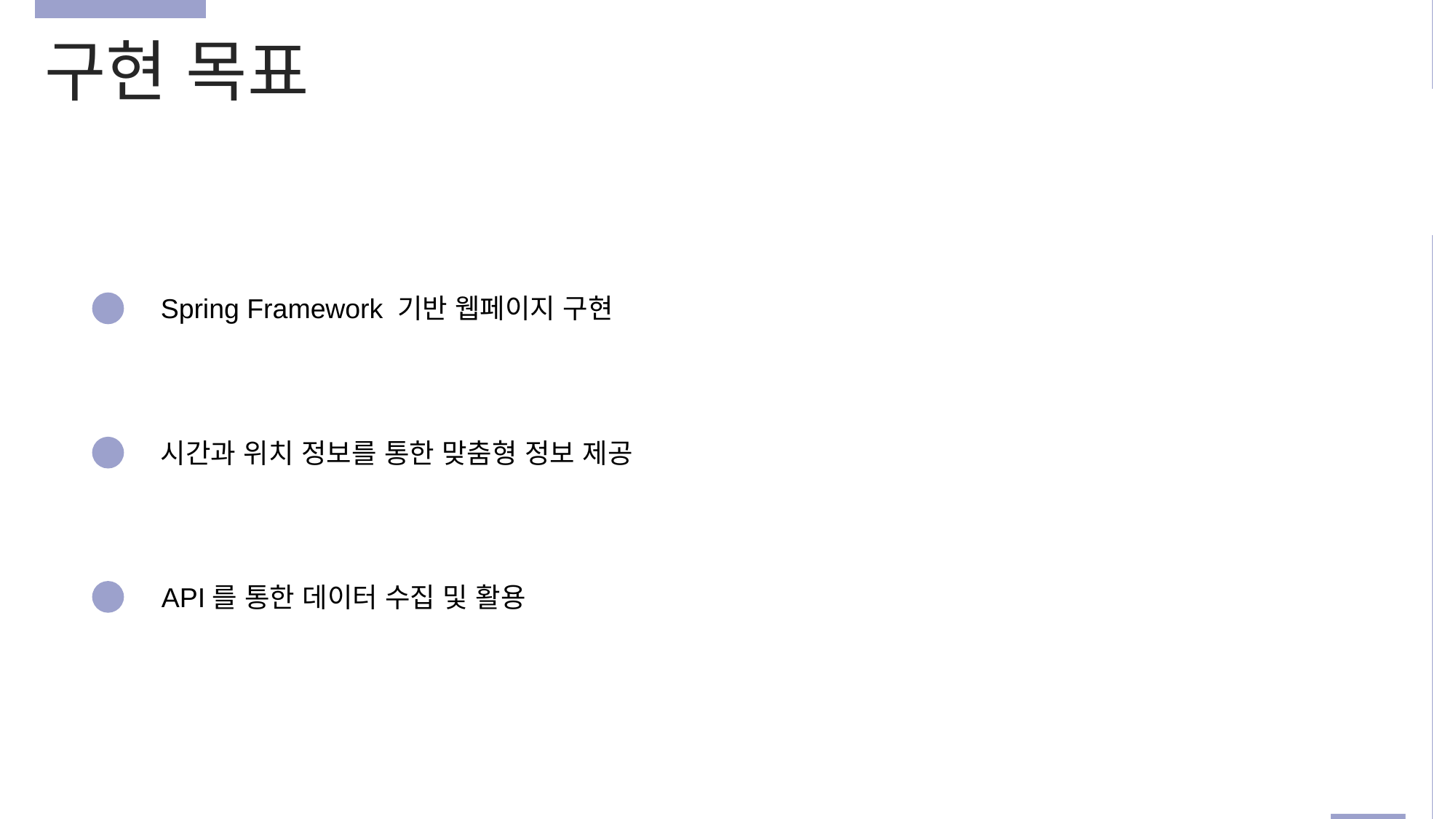

구현 목표
Spring Framework 기반 웹페이지 구현

시간과 위치 정보를 통한 맞춤형 정보 제공
API를 통한 데이터 수집 및 활용